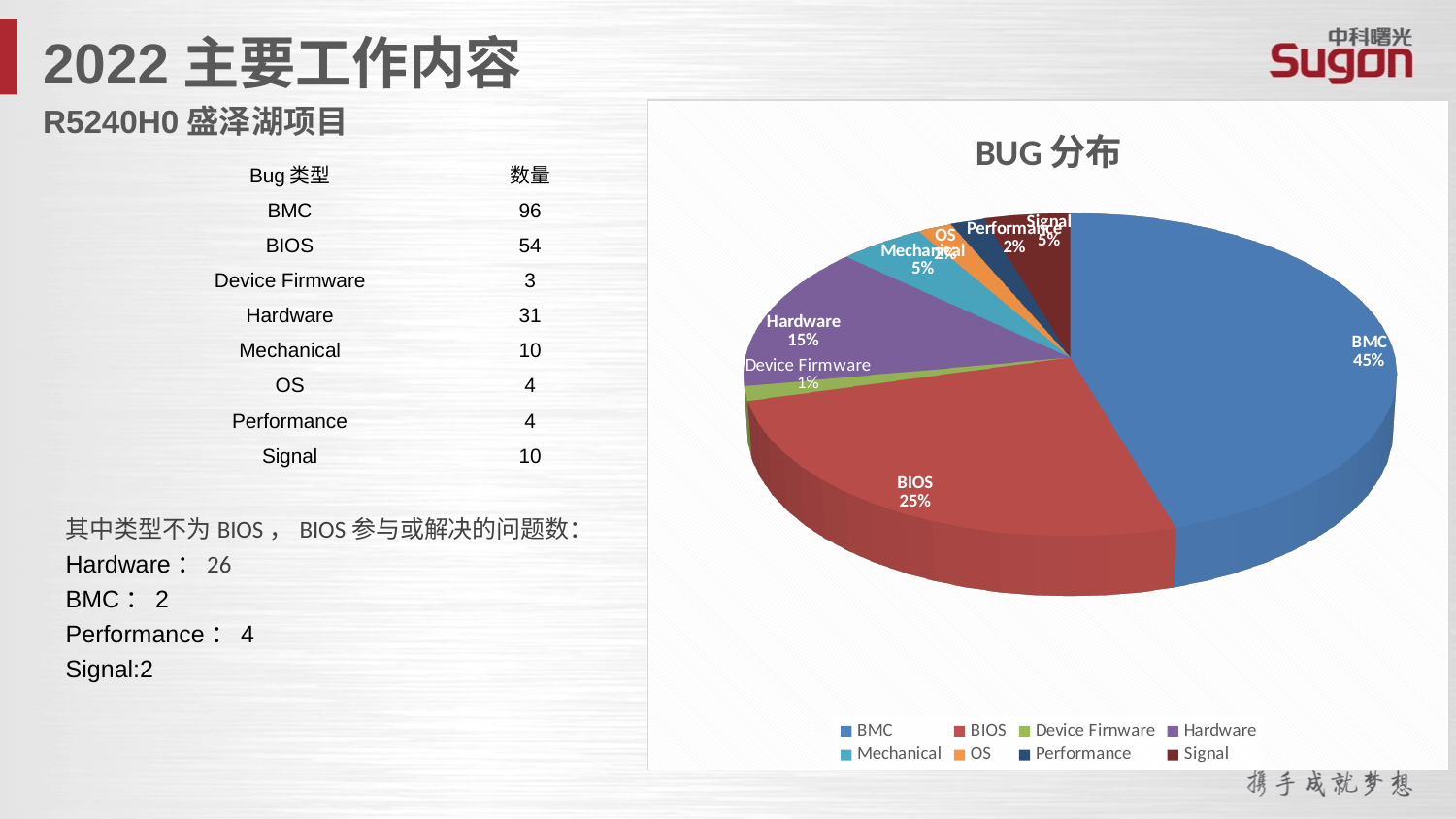

2022主要工作内容
R5240H0盛泽湖项目

[unsupported chart]

| Bug类型 | 数量 |
| --- | --- |
| BMC | 96 |
| BIOS | 54 |
| Device Firmware | 3 |
| Hardware | 31 |
| Mechanical | 10 |
| OS | 4 |
| Performance | 4 |
| Signal | 10 |
其中类型不为BIOS，BIOS参与或解决的问题数：Hardware：26
BMC：2
Performance：4
Signal:2